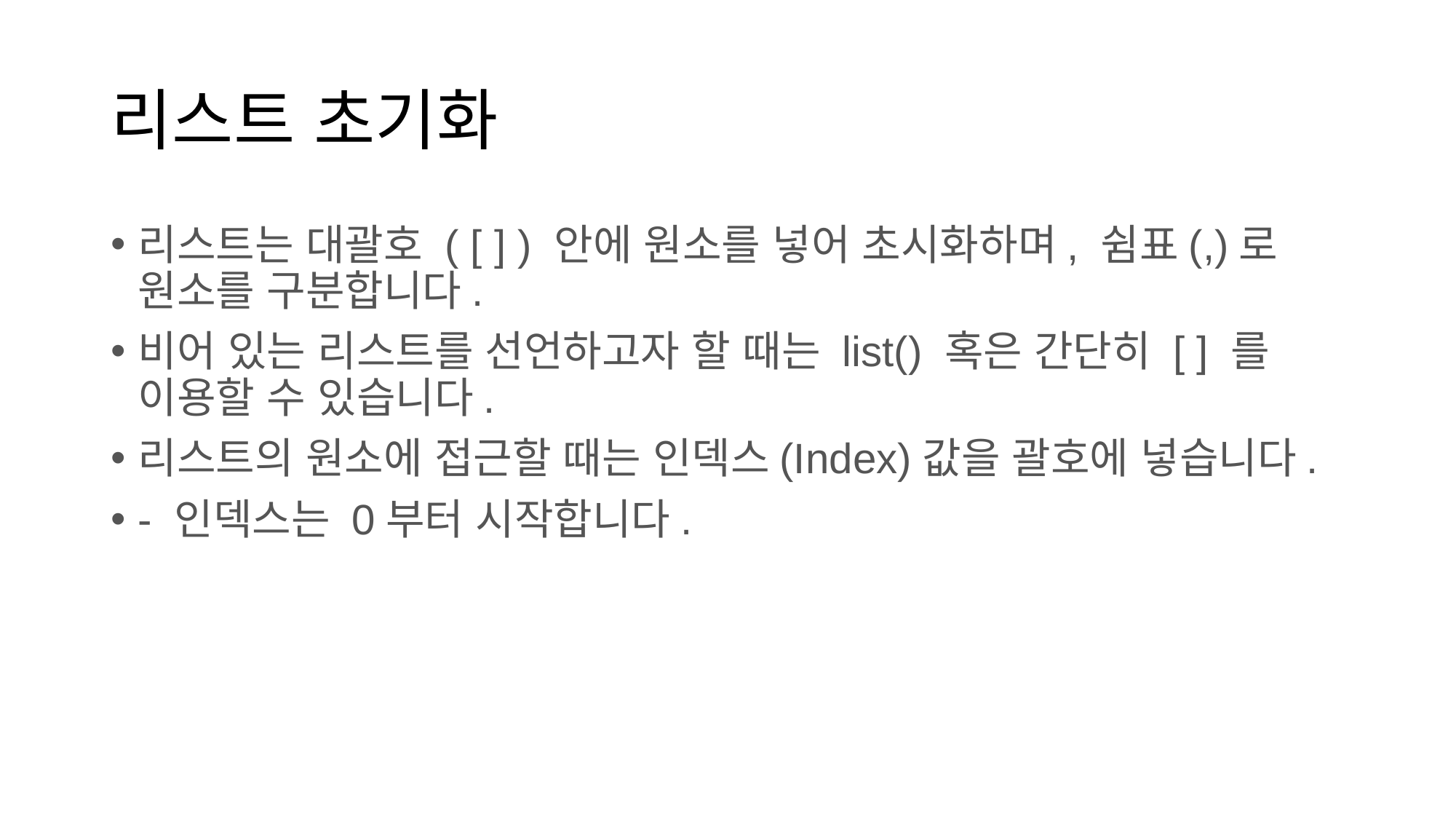

# 리스트 초기화
리스트는 대괄호 ( [ ] ) 안에 원소를 넣어 초시화하며, 쉼표(,)로 원소를 구분합니다.
비어 있는 리스트를 선언하고자 할 때는 list() 혹은 간단히 [ ] 를 이용할 수 있습니다.
리스트의 원소에 접근할 때는 인덱스(Index)값을 괄호에 넣습니다.
- 인덱스는 0부터 시작합니다.